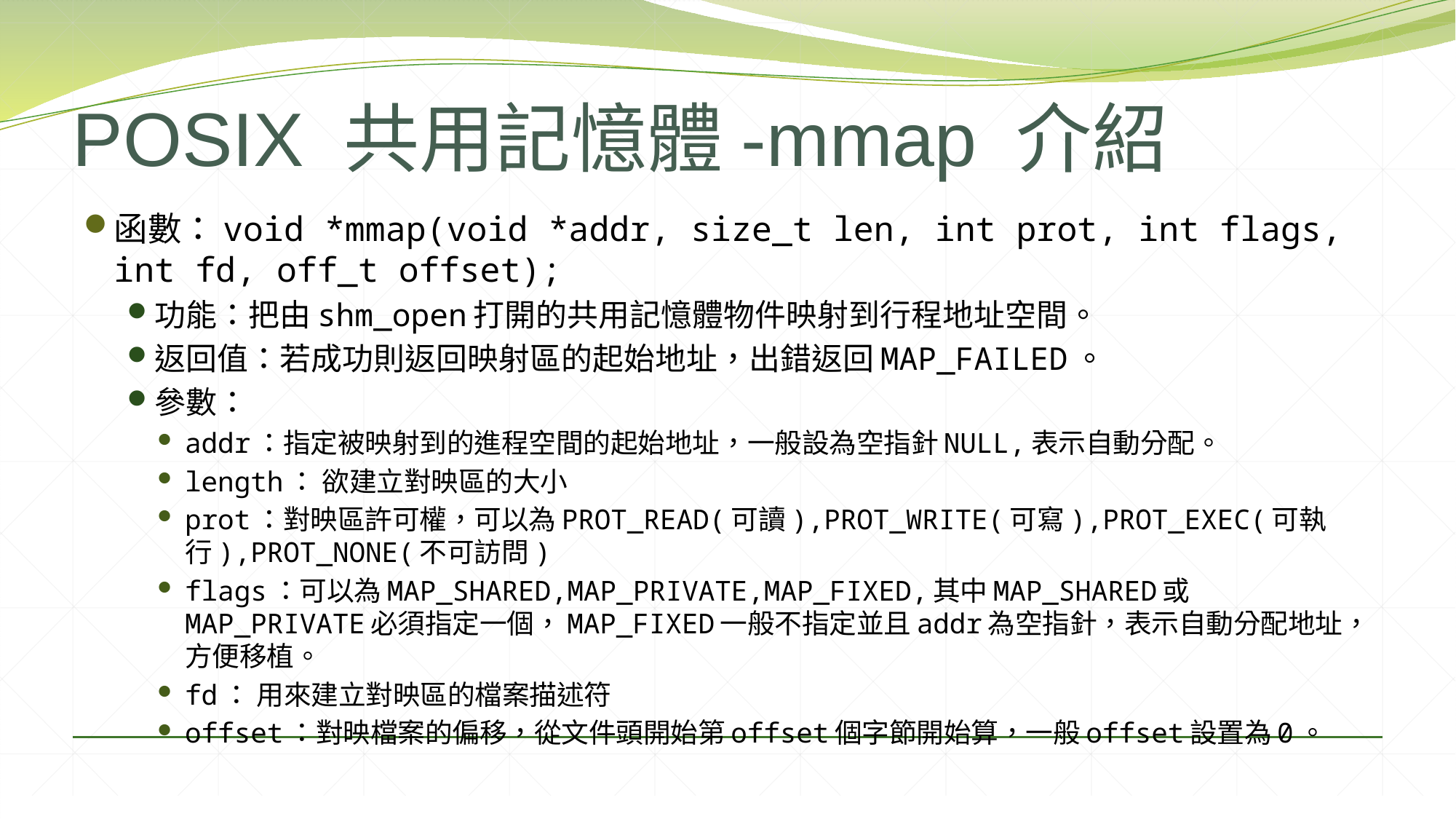

# POSIX 共用記憶體-mmap 介紹
函數：void *mmap(void *addr, size_t len, int prot, int flags, int fd, off_t offset);
功能：把由shm_open打開的共用記憶體物件映射到行程地址空間。
返回值：若成功則返回映射區的起始地址，出錯返回MAP_FAILED。
參數：
addr：指定被映射到的進程空間的起始地址，一般設為空指針NULL,表示自動分配。
length： 欲建立對映區的大小
prot：對映區許可權，可以為PROT_READ(可讀),PROT_WRITE(可寫),PROT_EXEC(可執行),PROT_NONE(不可訪問)
flags：可以為MAP_SHARED,MAP_PRIVATE,MAP_FIXED,其中MAP_SHARED或MAP_PRIVATE必須指定一個，MAP_FIXED一般不指定並且addr為空指針，表示自動分配地址，方便移植。
fd： 用來建立對映區的檔案描述符
offset：對映檔案的偏移，從文件頭開始第offset個字節開始算，一般offset設置為0。